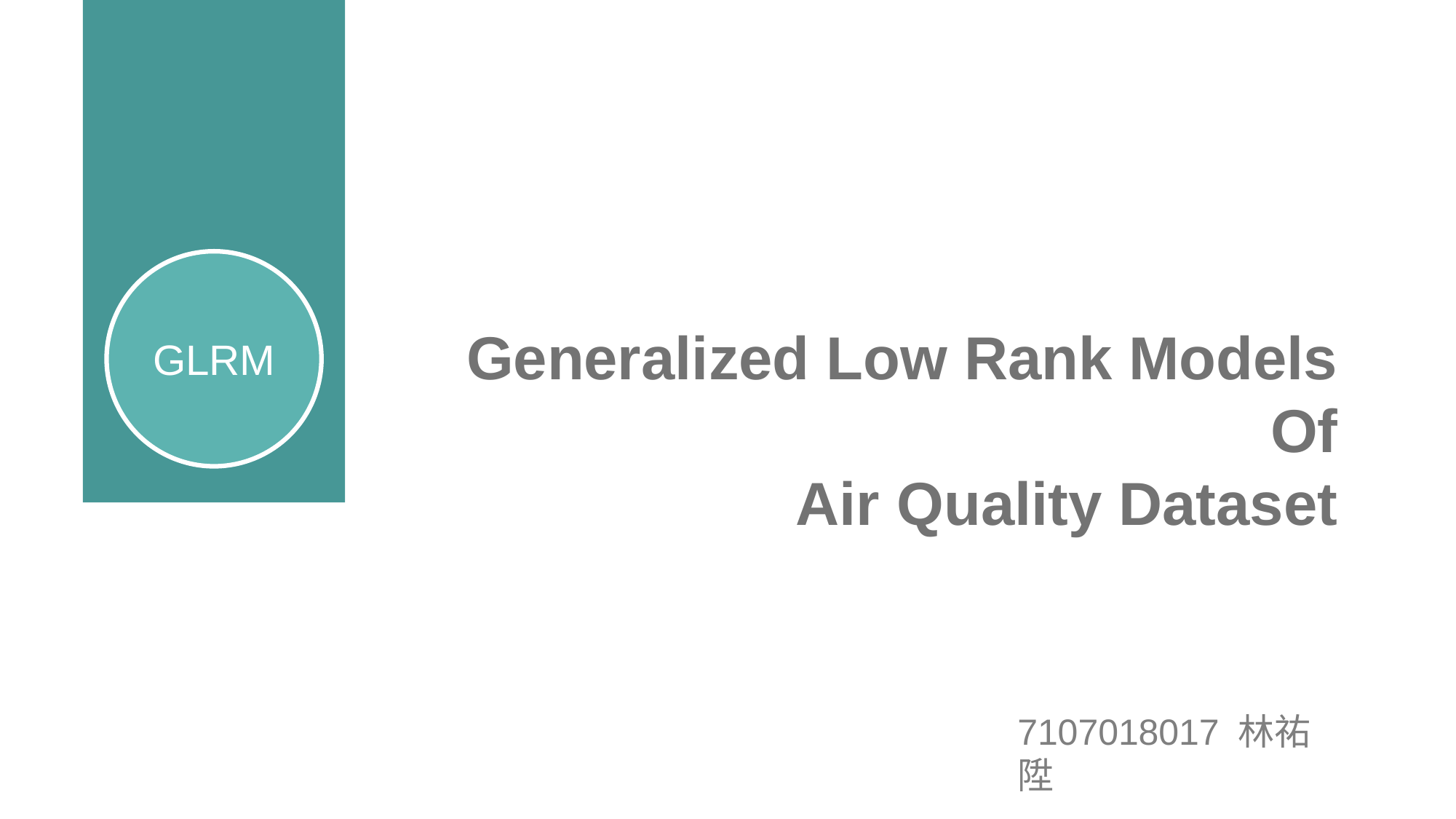

Generalized Low Rank Models
Of
Air Quality Dataset

GLRM
7107018017 林祐陞